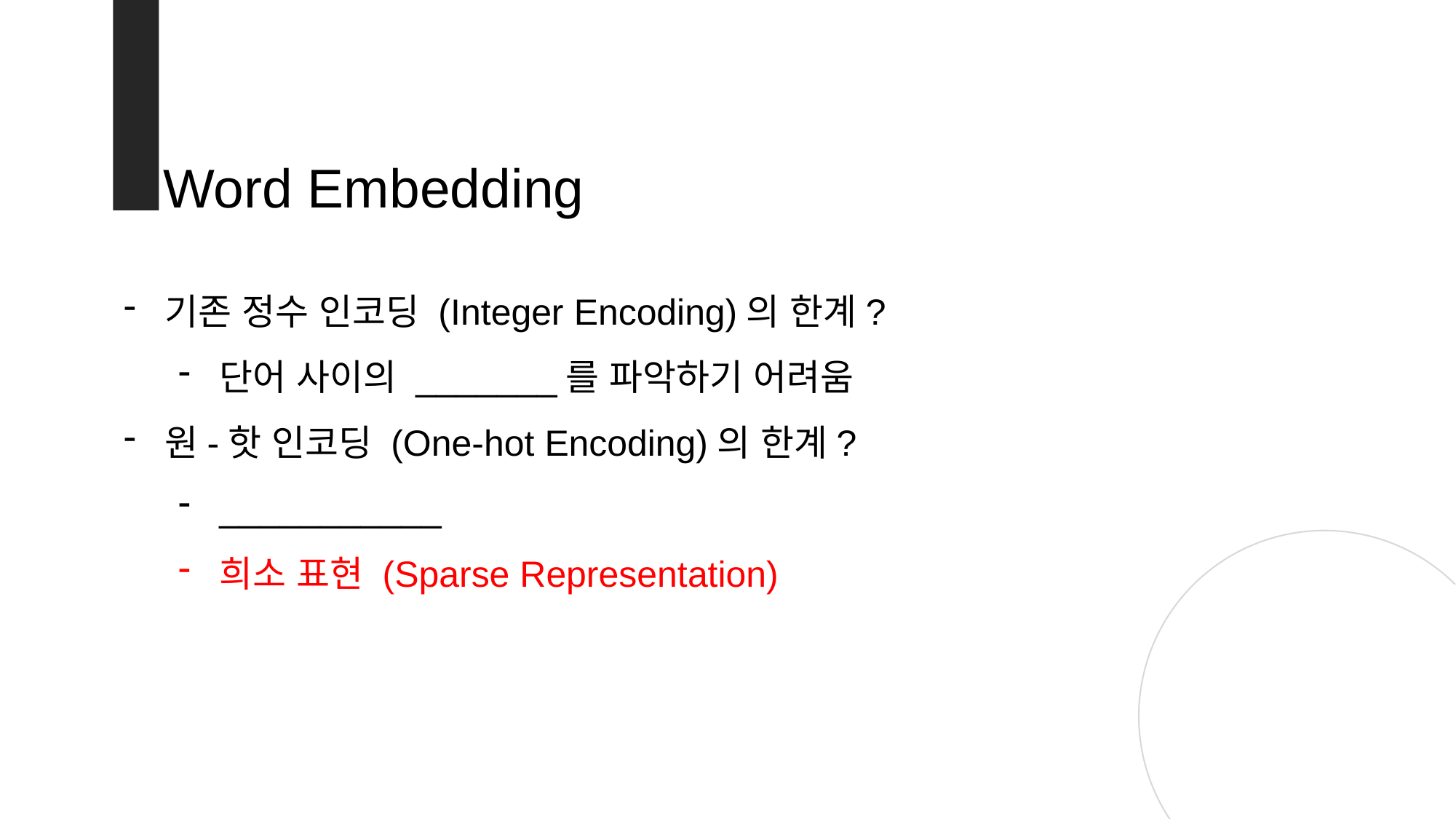

Word Embedding
기존 정수 인코딩 (Integer Encoding)의 한계?
단어 사이의 _______를 파악하기 어려움
원-핫 인코딩 (One-hot Encoding)의 한계?
___________
희소 표현 (Sparse Representation)